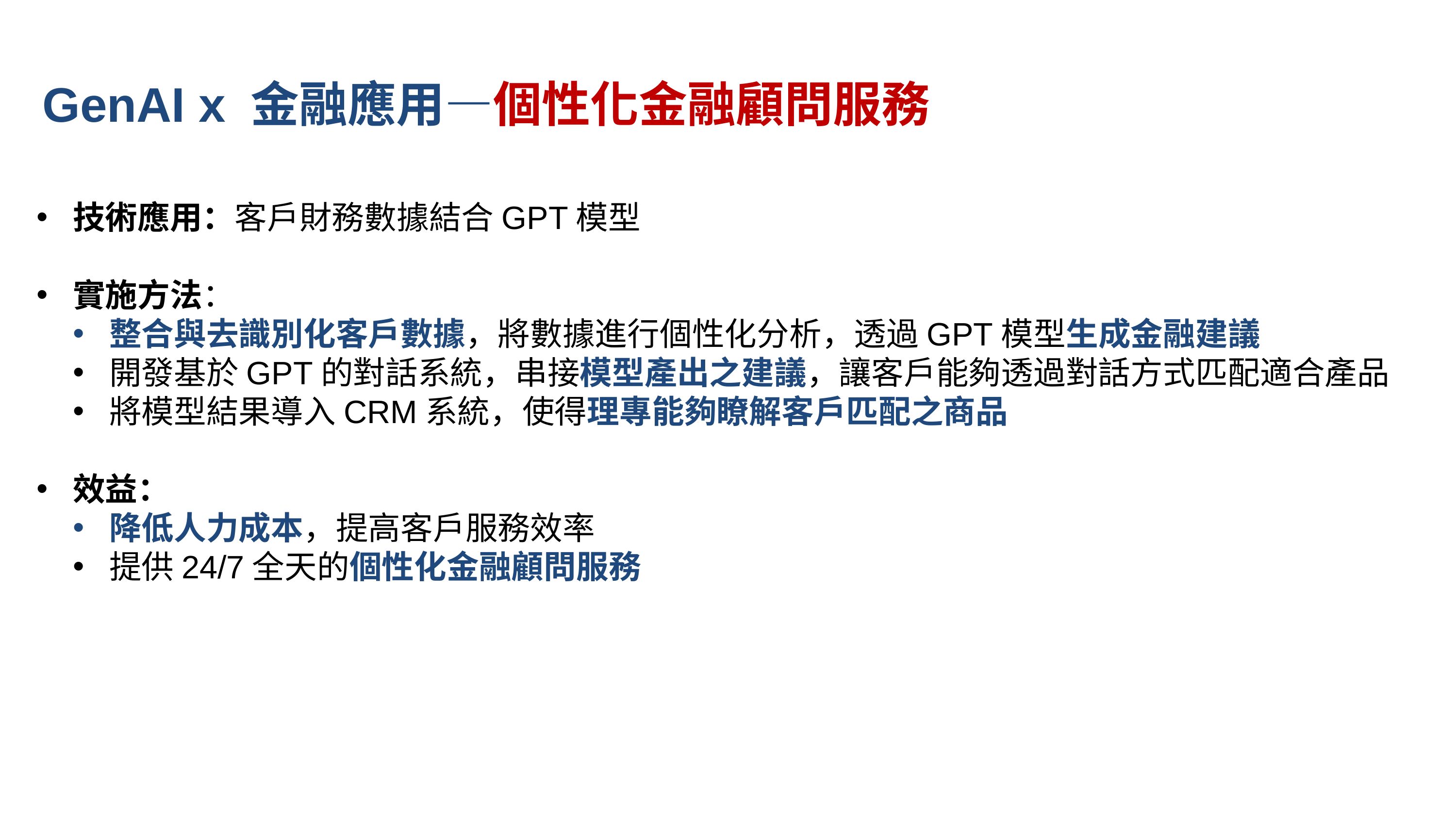

GenAI x 金融應用—個性化金融顧問服務

技術應用：客戶財務數據結合GPT模型

實施方法：
整合與去識別化客戶數據，將數據進行個性化分析，透過GPT模型生成金融建議
開發基於GPT的對話系統，串接模型產出之建議，讓客戶能夠透過對話方式匹配適合產品
將模型結果導入CRM系統，使得理專能夠瞭解客戶匹配之商品

效益：
降低人力成本，提高客戶服務效率
提供24/7全天的個性化金融顧問服務